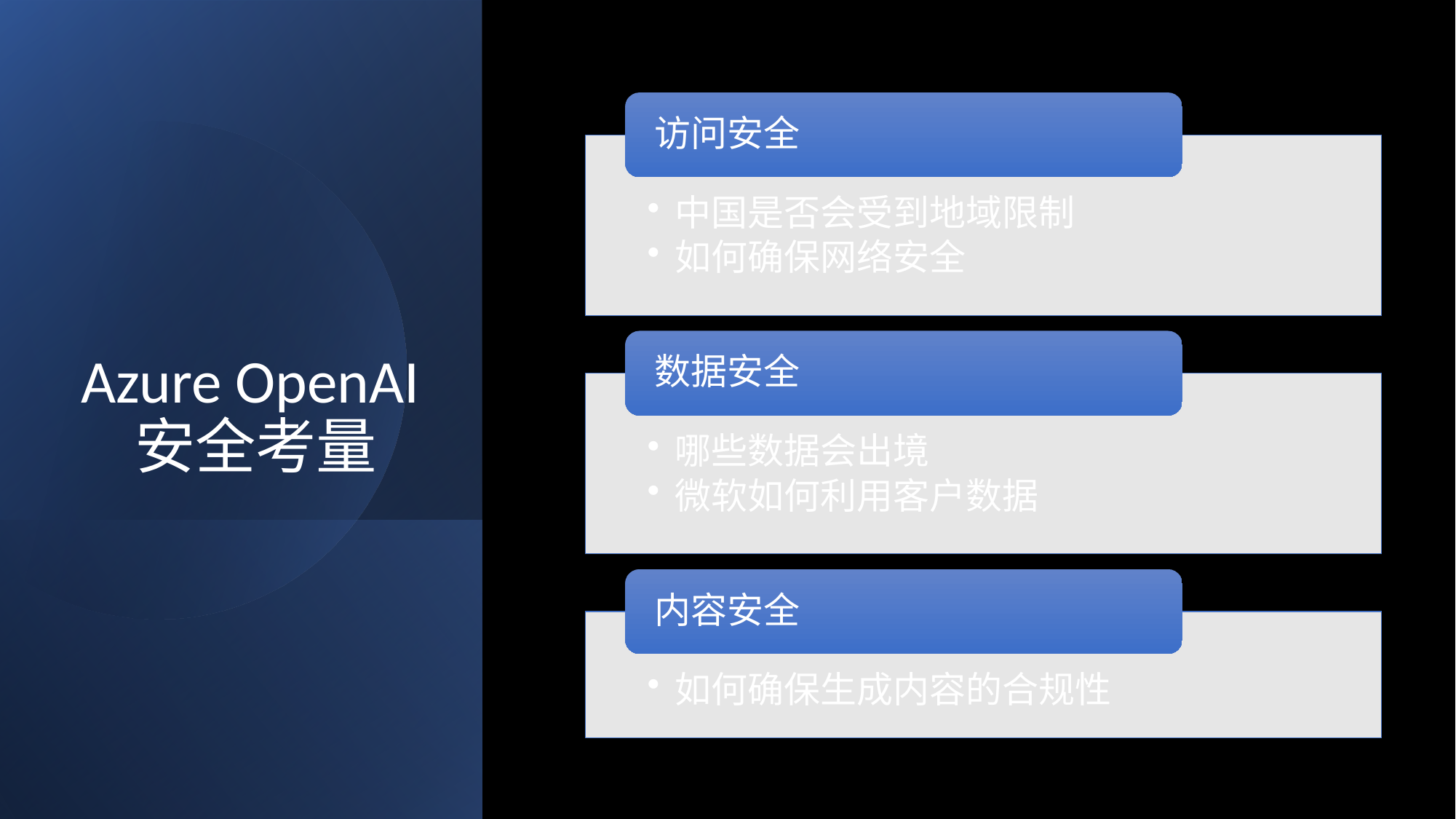

中国是否会受到地域限制
如何确保网络安全
访问安全
哪些数据会出境
微软如何利用客户数据
数据安全
如何确保生成内容的合规性
内容安全

# Azure OpenAI安全考量